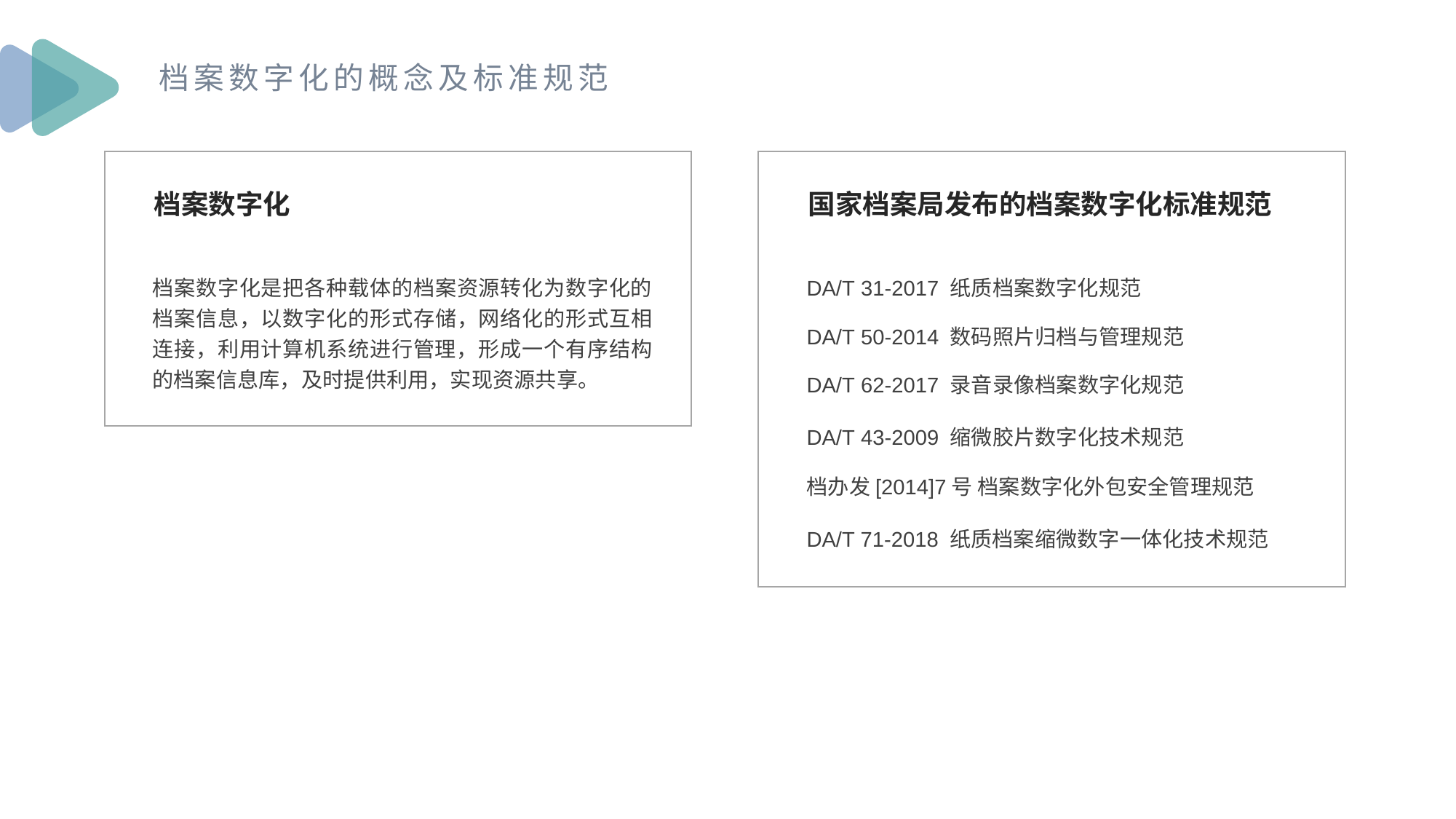

档案数字化的概念及标准规范

档案数字化
国家档案局发布的档案数字化标准规范
档案数字化是把各种载体的档案资源转化为数字化的档案信息，以数字化的形式存储，网络化的形式互相连接，利用计算机系统进行管理，形成一个有序结构的档案信息库，及时提供利用，实现资源共享。
DA/T 31-2017 纸质档案数字化规范
DA/T 50-2014 数码照片归档与管理规范
DA/T 62-2017 录音录像档案数字化规范
DA/T 43-2009 缩微胶片数字化技术规范
档办发[2014]7号 档案数字化外包安全管理规范
DA/T 71-2018 纸质档案缩微数字一体化技术规范